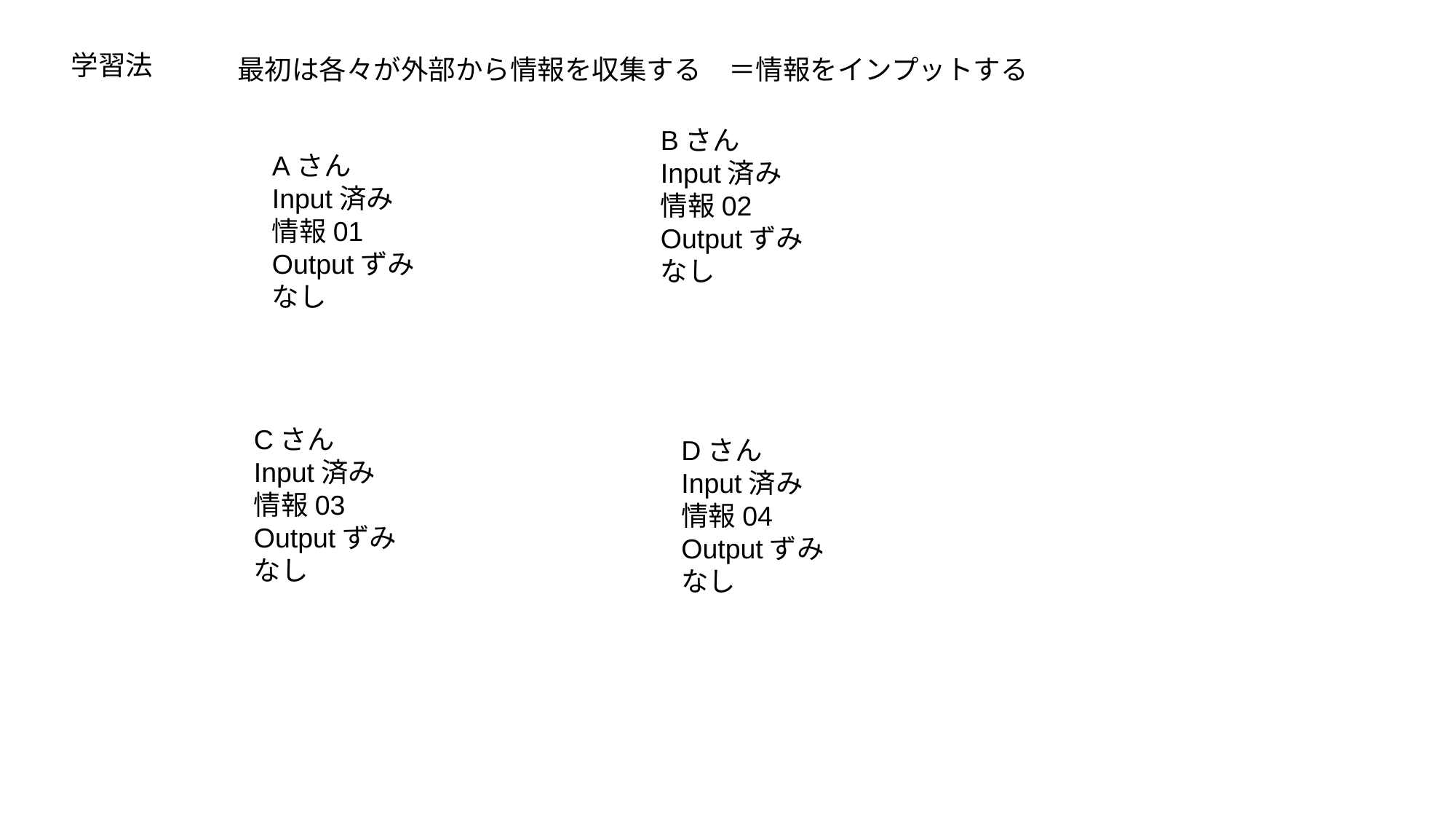

学習法
最初は各々が外部から情報を収集する　＝情報をインプットする
Bさん
Input済み
情報02
Outputずみ
なし
Aさん
Input済み
情報01
Outputずみ
なし
Cさん
Input済み
情報03
Outputずみ
なし
Dさん
Input済み
情報04
Outputずみ
なし